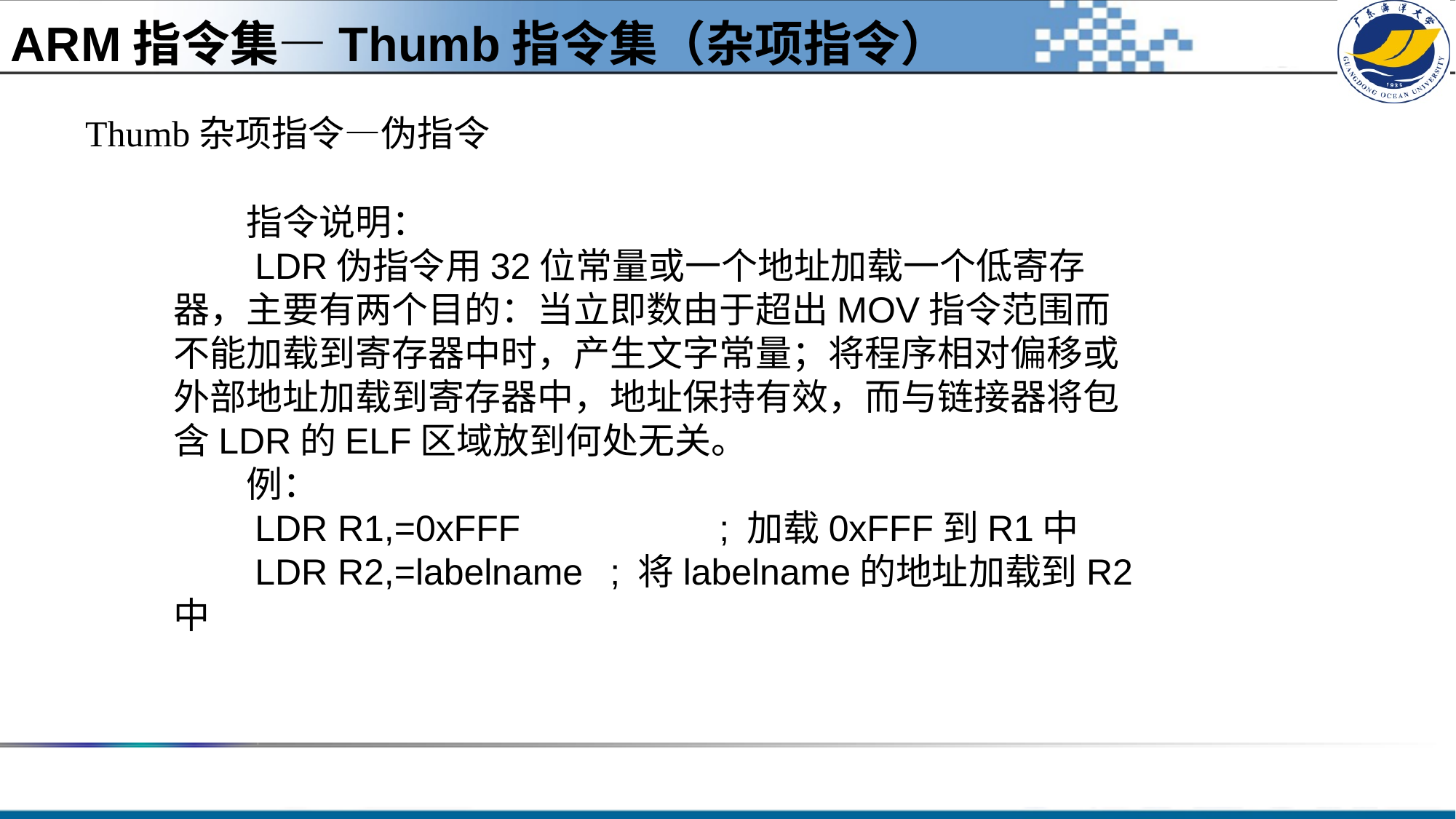

ARM指令集—Thumb指令集（杂项指令）
Thumb杂项指令—伪指令
　　指令说明：
　　LDR伪指令用32位常量或一个地址加载一个低寄存器，主要有两个目的：当立即数由于超出MOV指令范围而不能加载到寄存器中时，产生文字常量；将程序相对偏移或
外部地址加载到寄存器中，地址保持有效，而与链接器将包含LDR的ELF区域放到何处无关。
　　例：
　　LDR R1,=0xFFF		; 加载0xFFF到R1中
　　LDR R2,=labelname	; 将labelname的地址加载到R2中
168